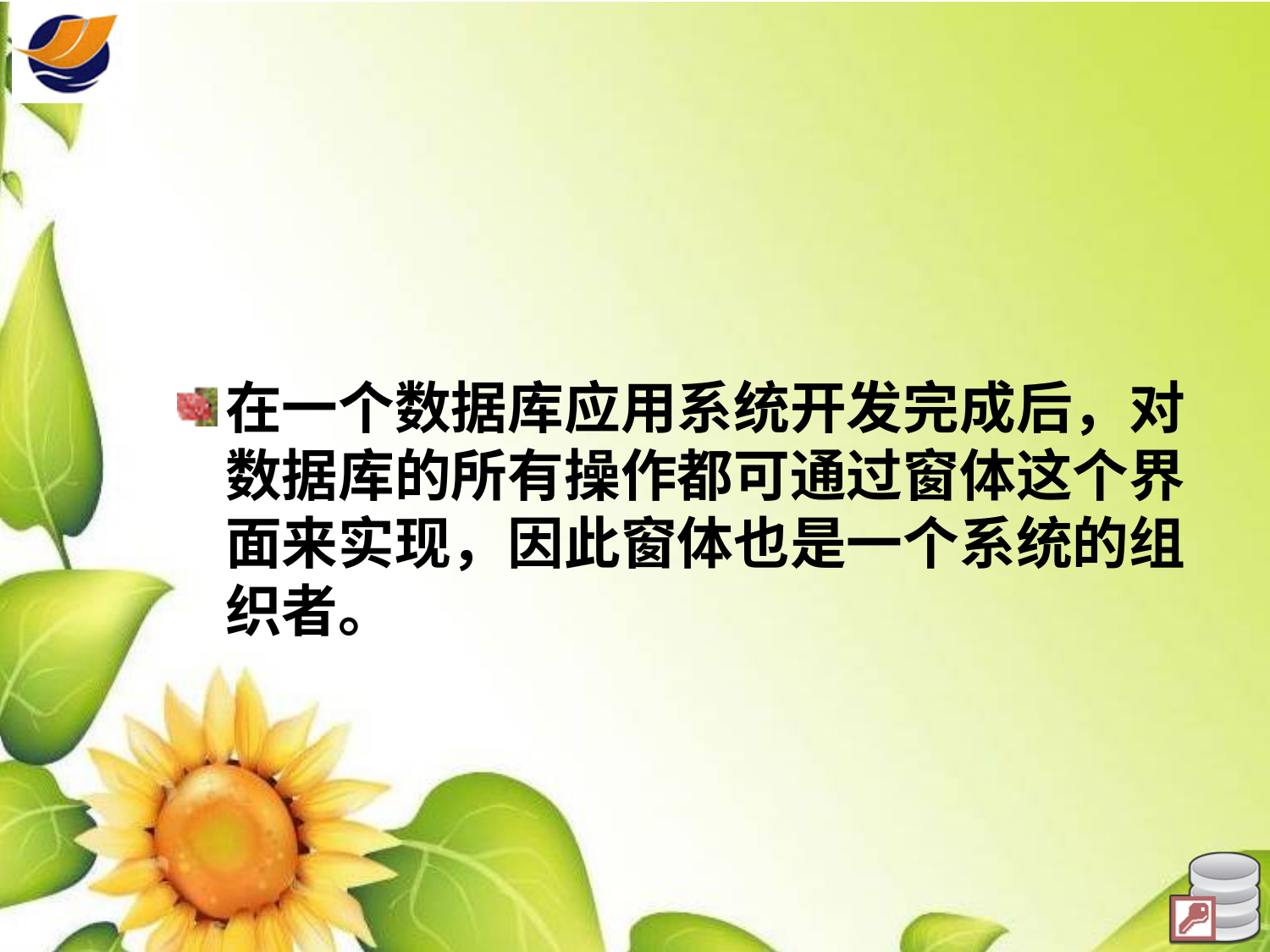

在一个数据库应用系统开发完成后，对数据库的所有操作都可通过窗体这个界面来实现，因此窗体也是一个系统的组织者。